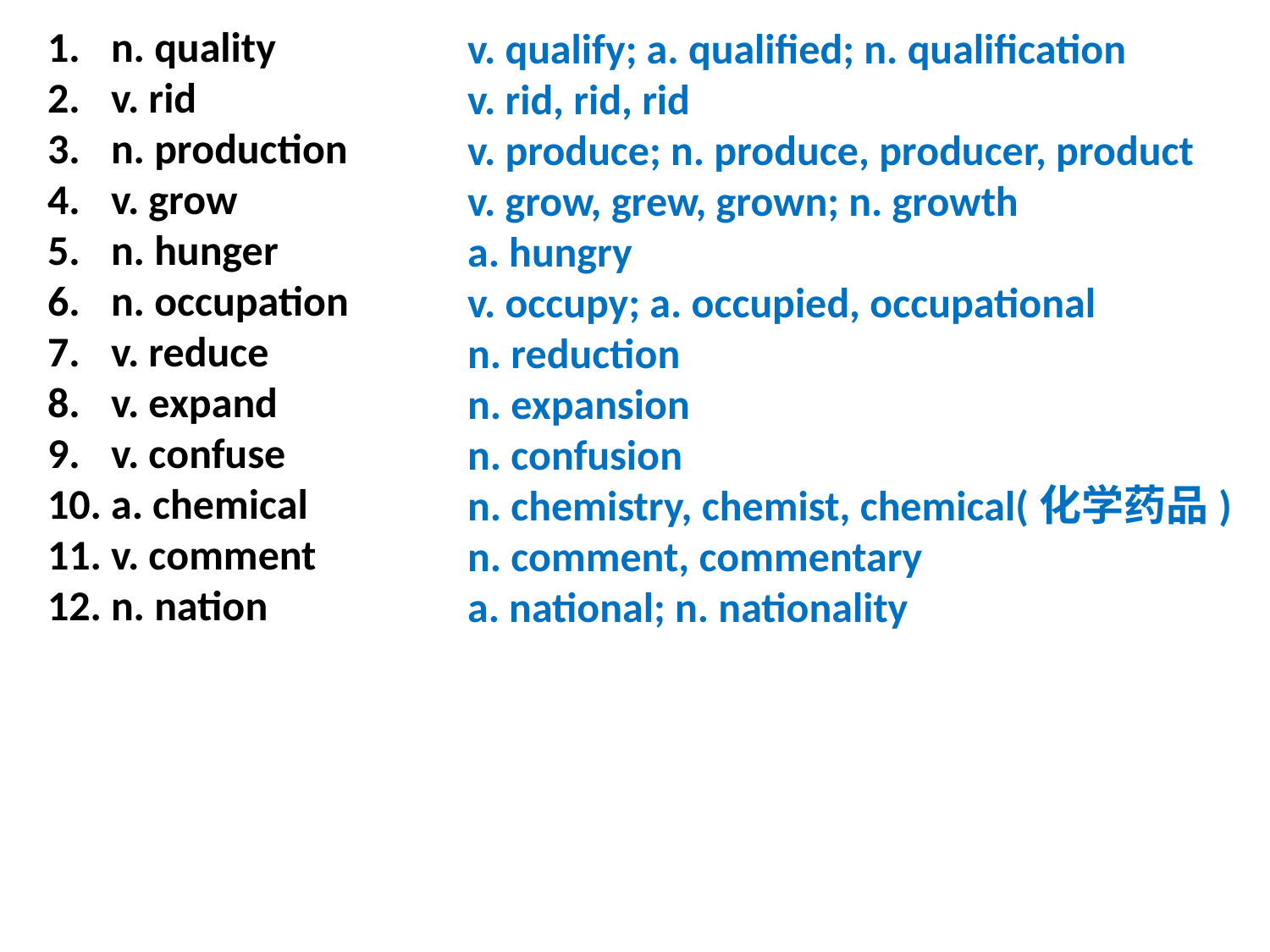

v. qualify; a. qualified; n. qualification
v. rid, rid, rid
v. produce; n. produce, producer, product
v. grow, grew, grown; n. growth
a. hungry
v. occupy; a. occupied, occupational
n. reduction
n. expansion
n. confusion
n. chemistry, chemist, chemical(化学药品)
n. comment, commentary
a. national; n. nationality
n. quality
v. rid
n. production
v. grow
n. hunger
n. occupation
v. reduce
v. expand
v. confuse
a. chemical
v. comment
n. nation